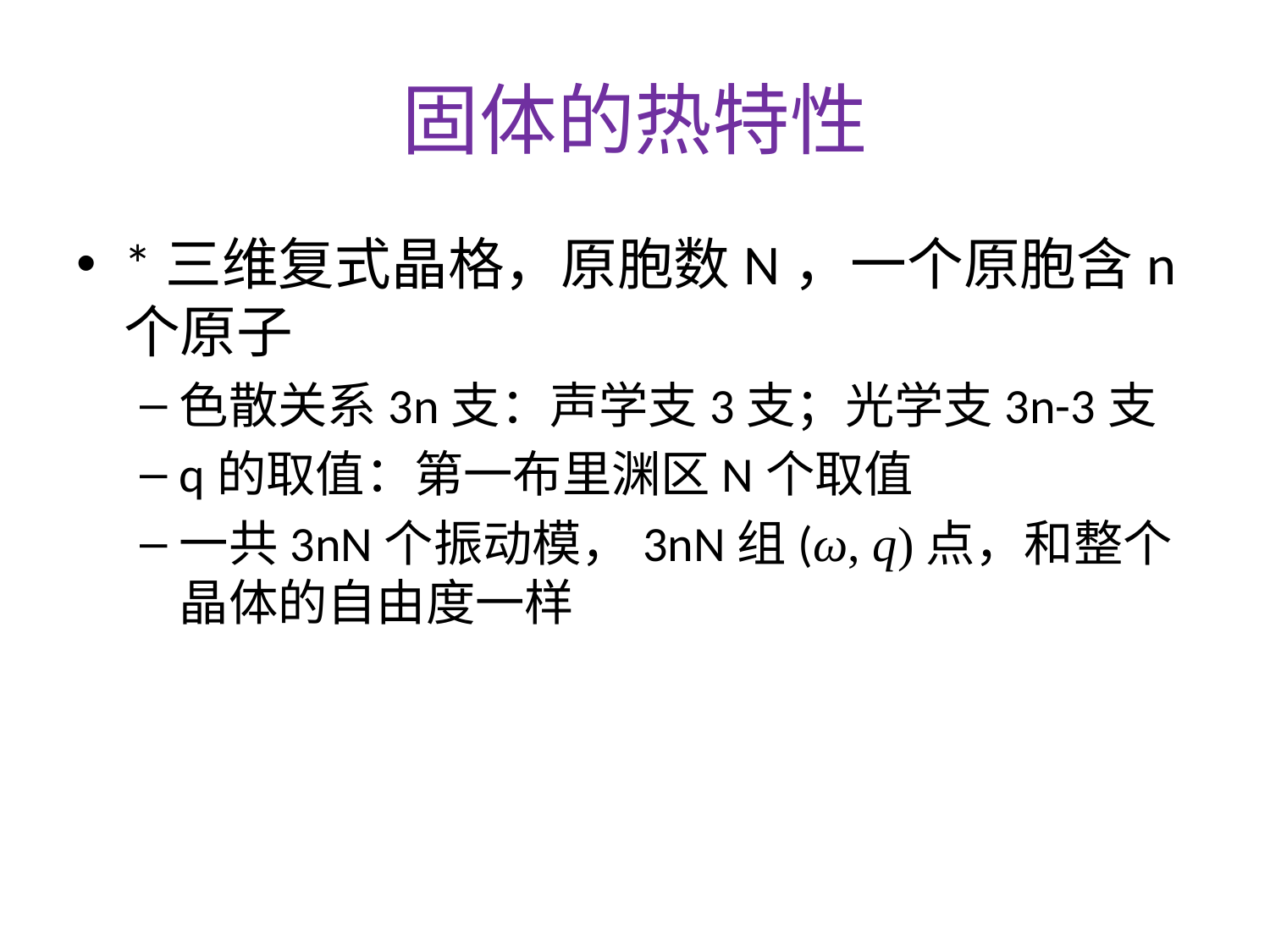

# 固体的热特性
*三维复式晶格，原胞数N，一个原胞含n个原子
色散关系3n支：声学支3支；光学支3n-3支
q的取值：第一布里渊区N个取值
一共3nN个振动模，3nN组(ω, q)点，和整个晶体的自由度一样